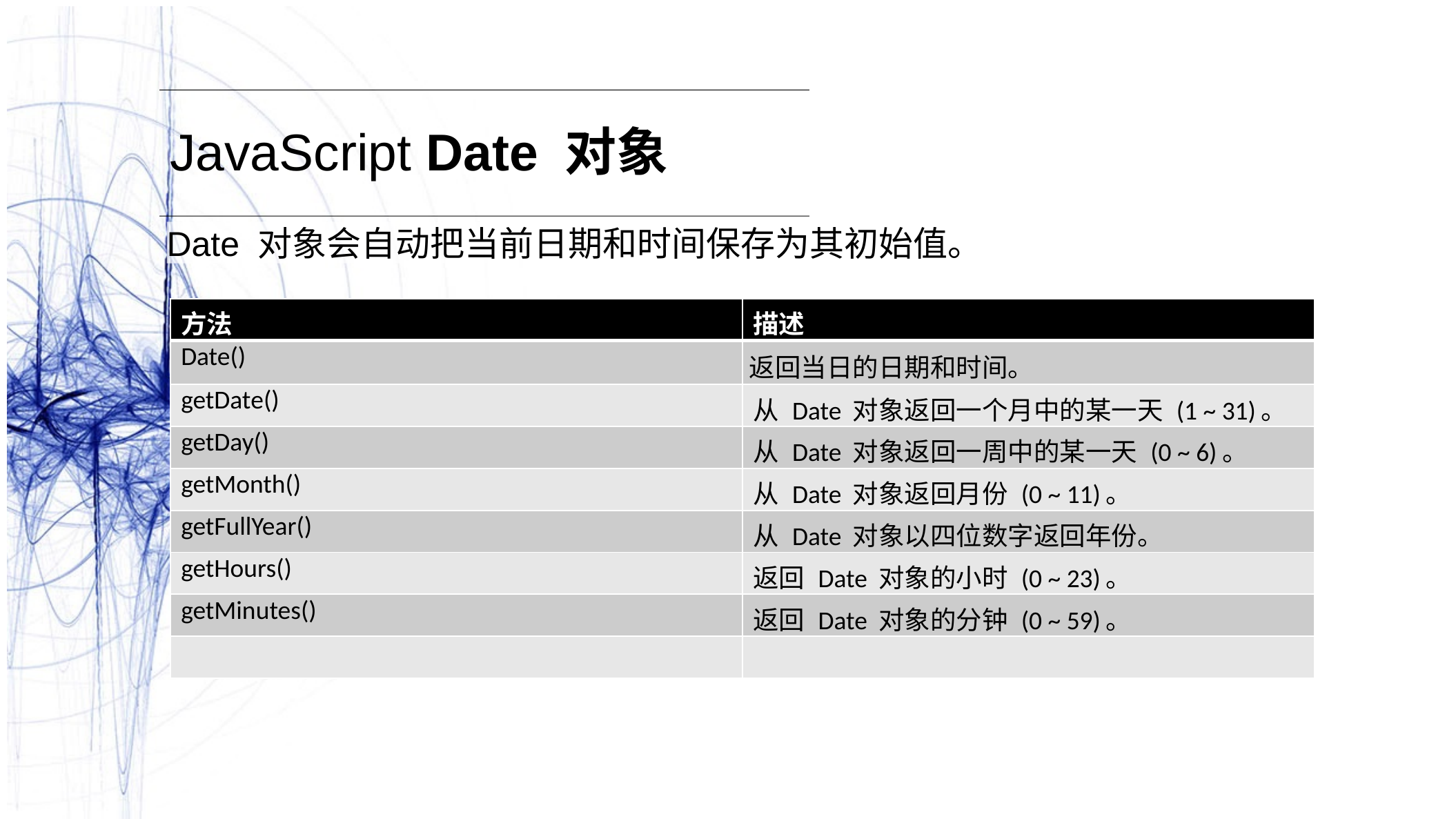

JavaScript Date 对象

Date 对象会自动把当前日期和时间保存为其初始值。
| 方法 | 描述 |
| --- | --- |
| Date() | 返回当日的日期和时间。 |
| getDate() | 从 Date 对象返回一个月中的某一天 (1 ~ 31)。 |
| getDay() | 从 Date 对象返回一周中的某一天 (0 ~ 6)。 |
| getMonth() | 从 Date 对象返回月份 (0 ~ 11)。 |
| getFullYear() | 从 Date 对象以四位数字返回年份。 |
| getHours() | 返回 Date 对象的小时 (0 ~ 23)。 |
| getMinutes() | 返回 Date 对象的分钟 (0 ~ 59)。 |
|  |  |